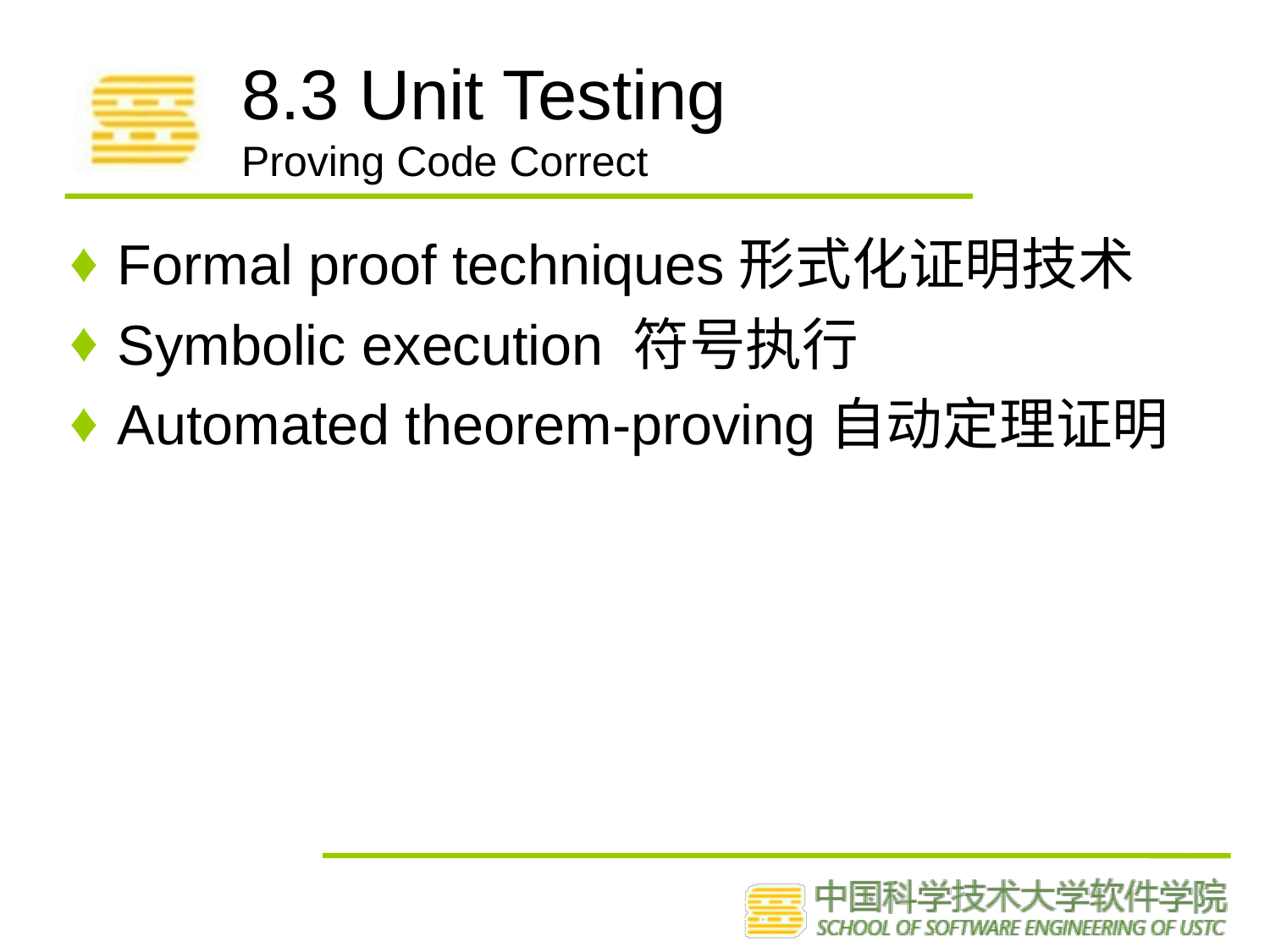

# 8.3 Unit Testing Proving Code Correct
Formal proof techniques形式化证明技术
Symbolic execution 符号执行
Automated theorem-proving自动定理证明